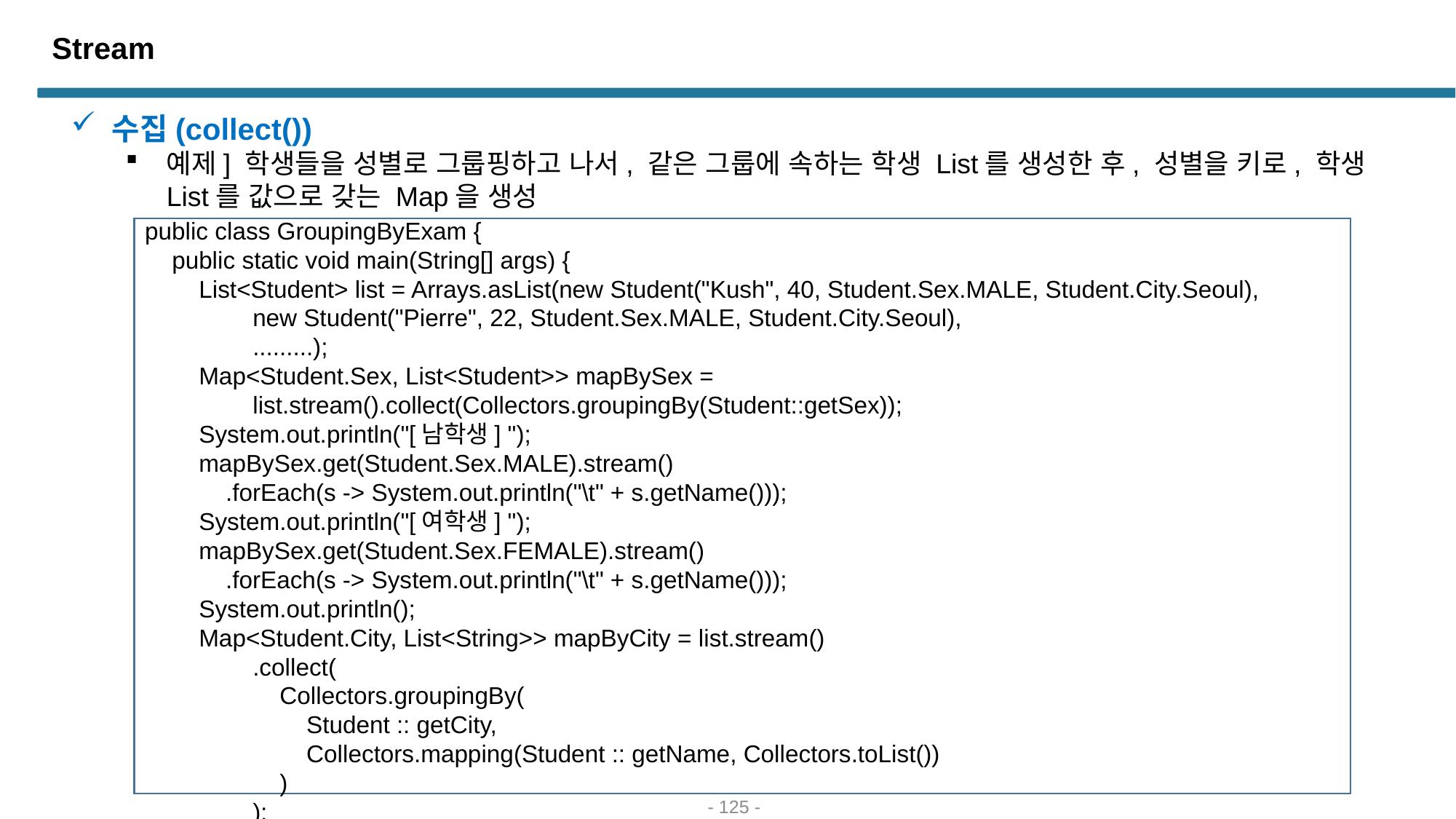

# Stream
수집(collect())
예제] 학생들을 성별로 그룹핑하고 나서, 같은 그룹에 속하는 학생 List를 생성한 후, 성별을 키로, 학생 List를 값으로 갖는 Map을 생성

public class GroupingByExam {
    public static void main(String[] args) {
        List<Student> list = Arrays.asList(new Student("Kush", 40, Student.Sex.MALE, Student.City.Seoul),
                new Student("Pierre", 22, Student.Sex.MALE, Student.City.Seoul),
                .........);
        Map<Student.Sex, List<Student>> mapBySex =
                list.stream().collect(Collectors.groupingBy(Student::getSex));
        System.out.println("[남학생] ");
        mapBySex.get(Student.Sex.MALE).stream()
            .forEach(s -> System.out.println("\t" + s.getName()));
        System.out.println("[여학생] ");
        mapBySex.get(Student.Sex.FEMALE).stream()
            .forEach(s -> System.out.println("\t" + s.getName()));
        System.out.println();
        Map<Student.City, List<String>> mapByCity = list.stream()
                .collect(
                    Collectors.groupingBy(
                        Student :: getCity,
                        Collectors.mapping(Student :: getName, Collectors.toList())
                    )
                );
- 125 -